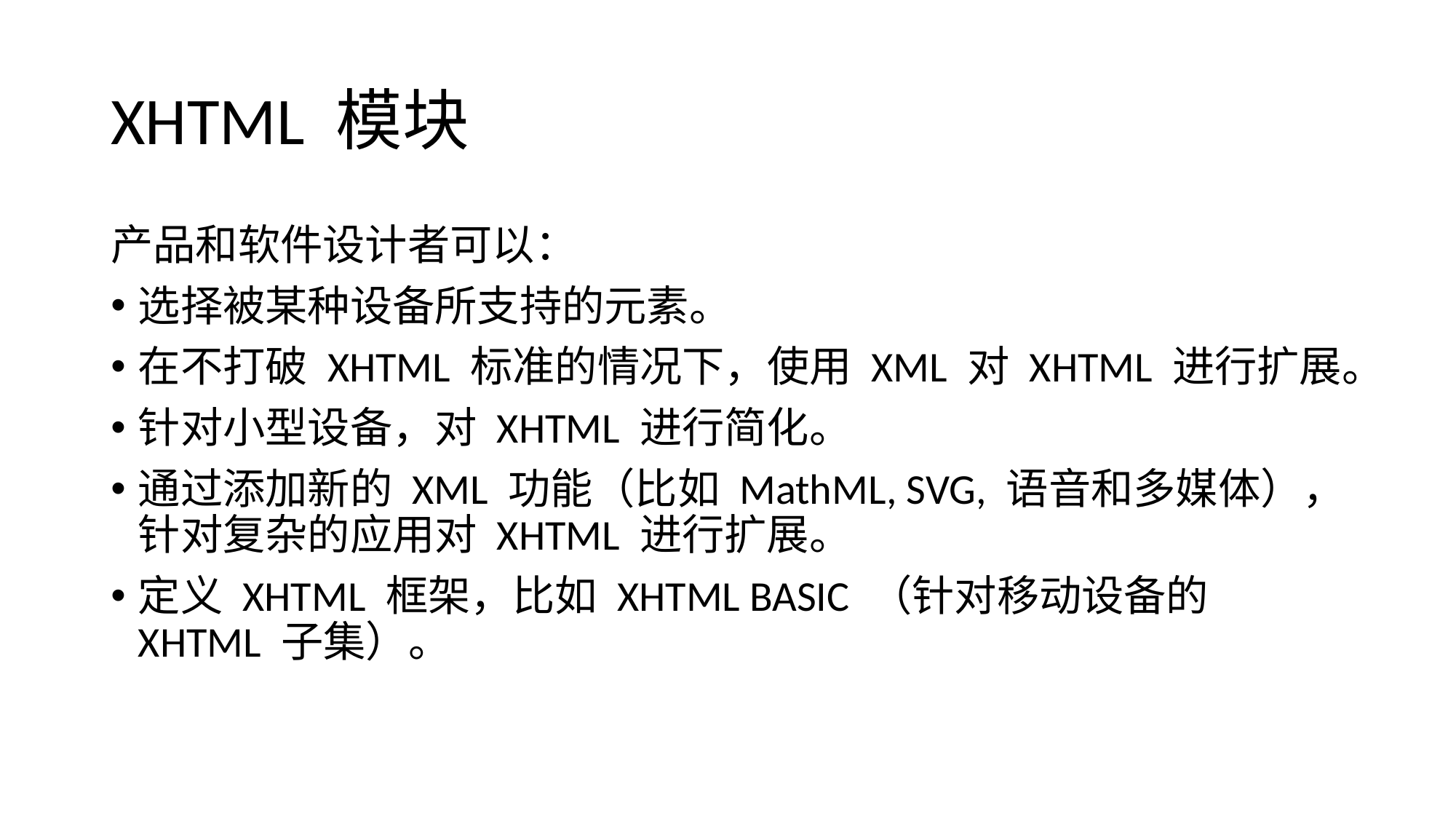

# XHTML 模块
产品和软件设计者可以：
选择被某种设备所支持的元素。
在不打破 XHTML 标准的情况下，使用 XML 对 XHTML 进行扩展。
针对小型设备，对 XHTML 进行简化。
通过添加新的 XML 功能（比如 MathML, SVG, 语音和多媒体），针对复杂的应用对 XHTML 进行扩展。
定义 XHTML 框架，比如 XHTML BASIC （针对移动设备的 XHTML 子集）。